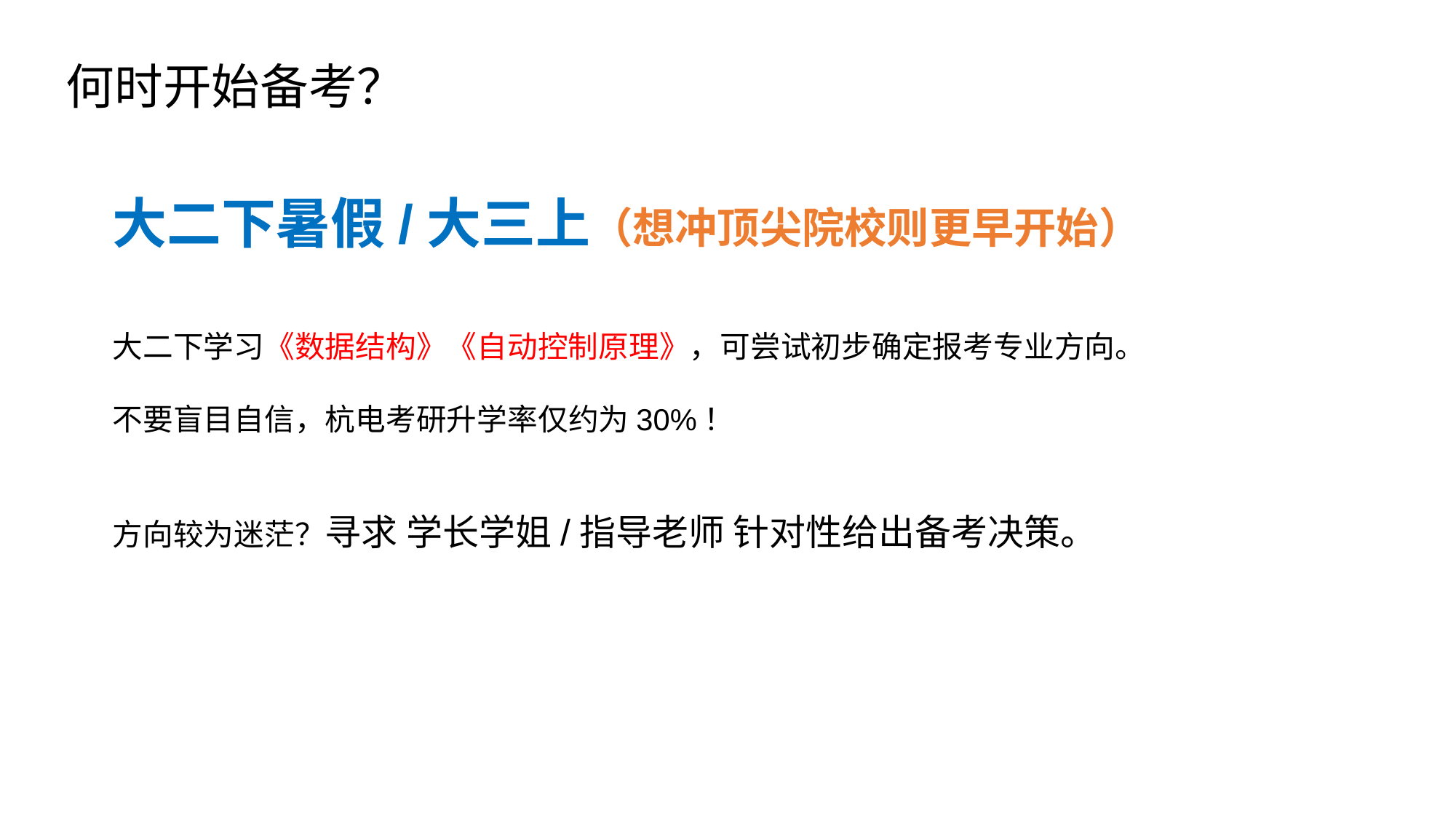

何时开始备考？
大二下暑假/大三上（想冲顶尖院校则更早开始）

大二下学习《数据结构》《自动控制原理》，可尝试初步确定报考专业方向。

不要盲目自信，杭电考研升学率仅约为30%！

方向较为迷茫？寻求 学长学姐/指导老师 针对性给出备考决策。